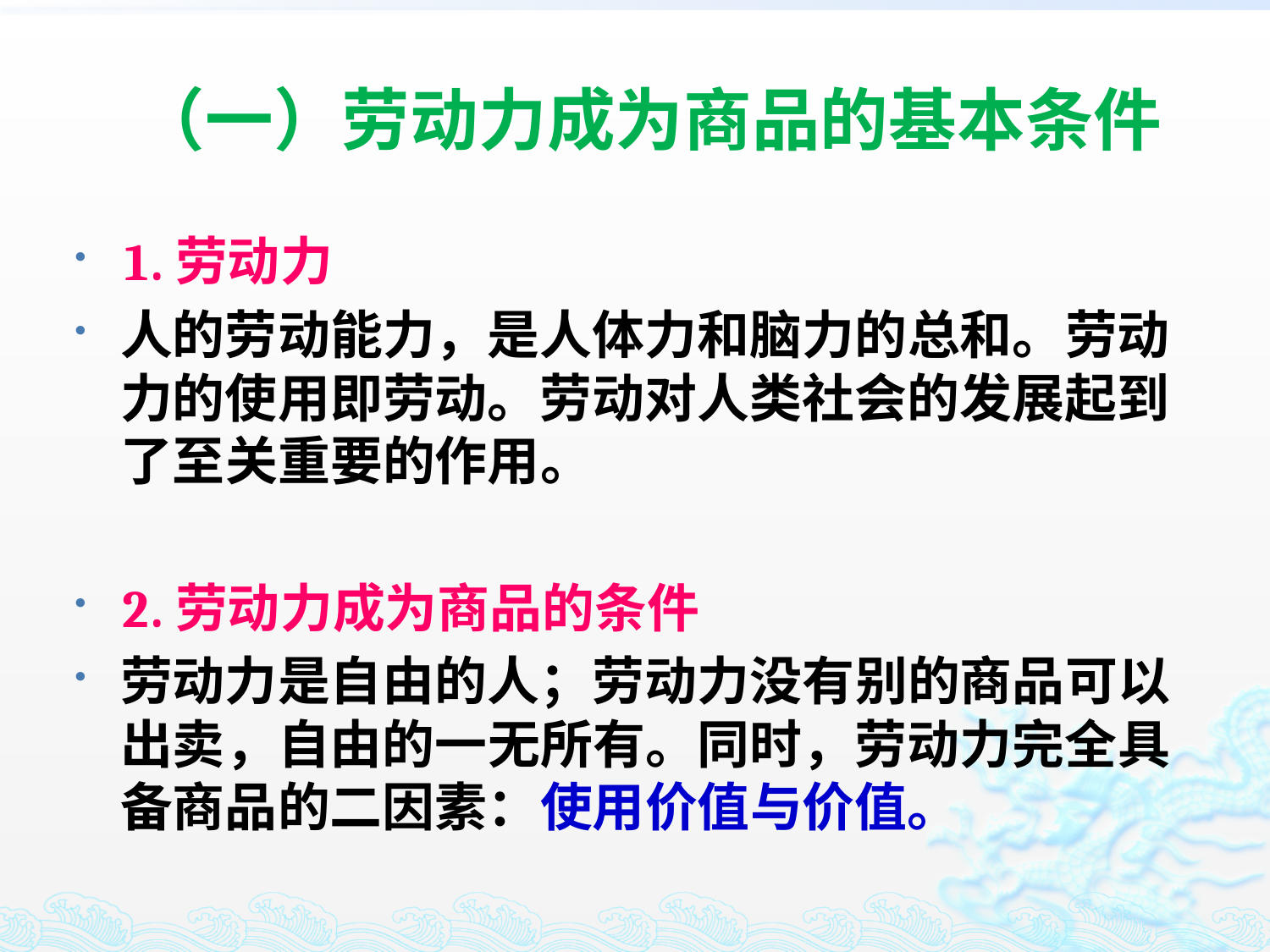

# （一）劳动力成为商品的基本条件
1.劳动力
人的劳动能力，是人体力和脑力的总和。劳动力的使用即劳动。劳动对人类社会的发展起到了至关重要的作用。

2.劳动力成为商品的条件
劳动力是自由的人；劳动力没有别的商品可以出卖，自由的一无所有。同时，劳动力完全具备商品的二因素：使用价值与价值。